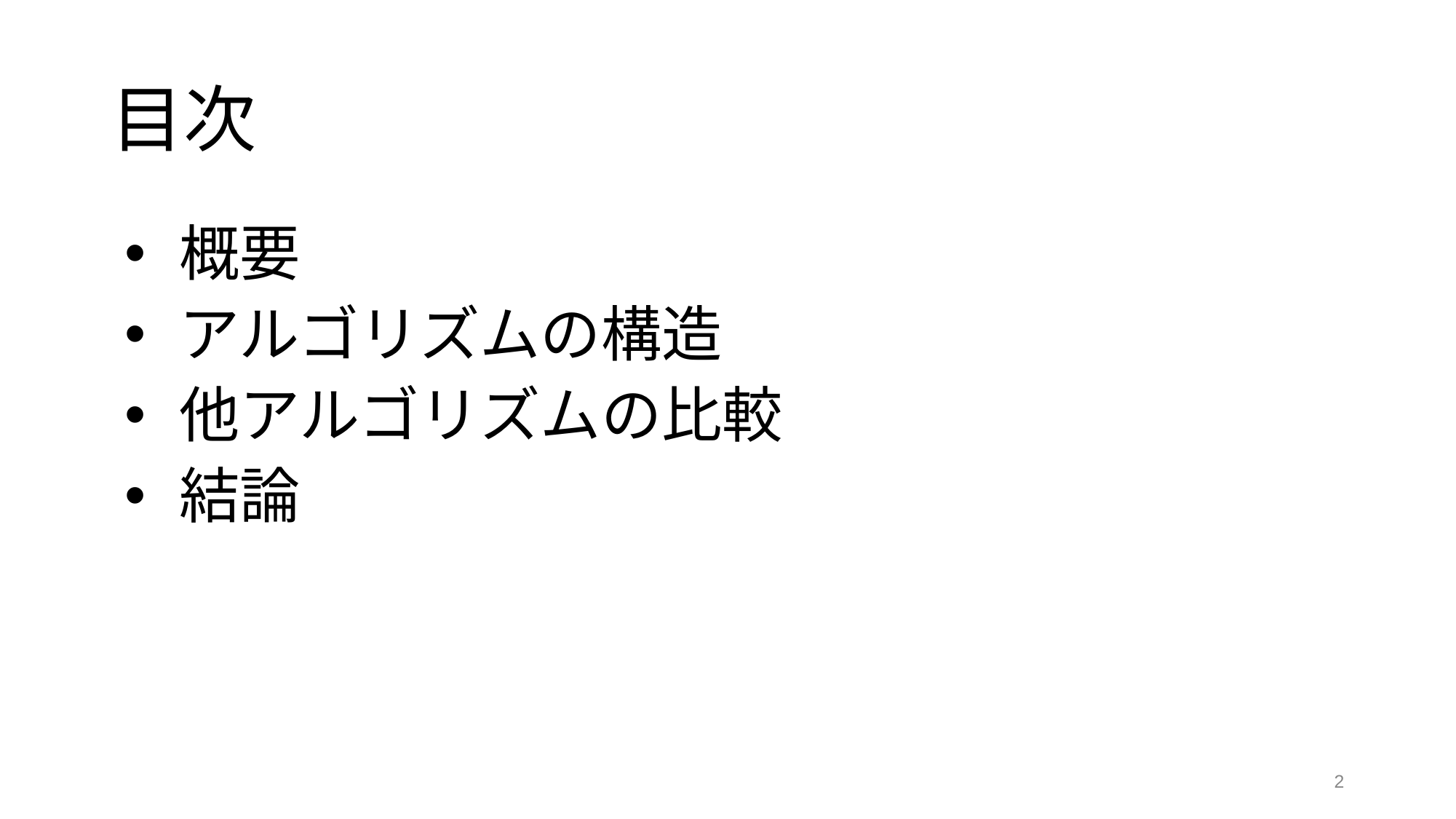

# 目次
概要
アルゴリズムの構造
他アルゴリズムの比較
結論
2